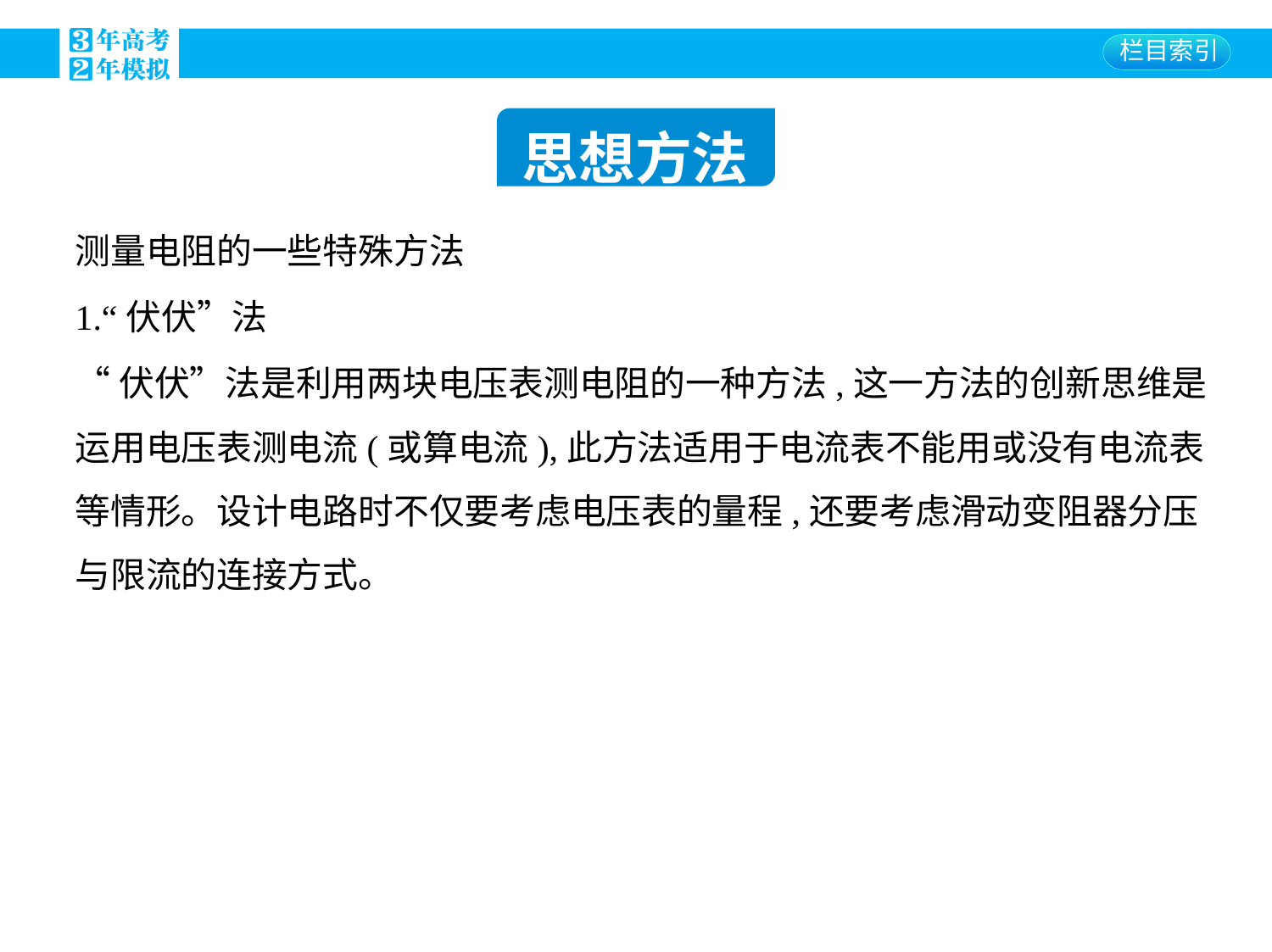

思想方法
测量电阻的一些特殊方法
1.“伏伏”法
“伏伏”法是利用两块电压表测电阻的一种方法,这一方法的创新思维是
运用电压表测电流(或算电流),此方法适用于电流表不能用或没有电流表
等情形。设计电路时不仅要考虑电压表的量程,还要考虑滑动变阻器分压
与限流的连接方式。